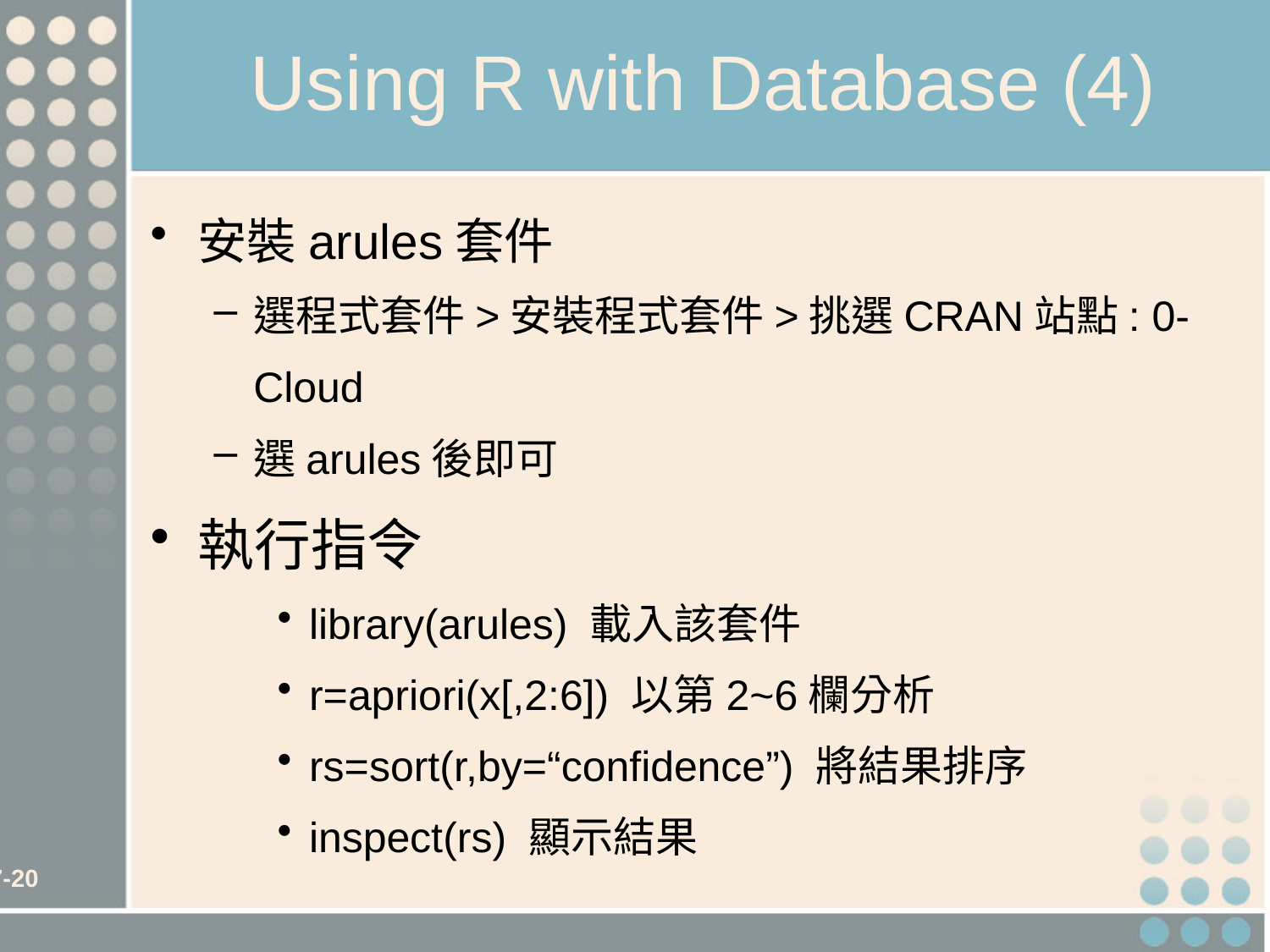

# Using R with Database (4)
安裝arules套件
選程式套件>安裝程式套件>挑選CRAN站點: 0-Cloud
選arules後即可
執行指令
library(arules) 載入該套件
r=apriori(x[,2:6]) 以第2~6欄分析
rs=sort(r,by=“confidence”) 將結果排序
inspect(rs) 顯示結果